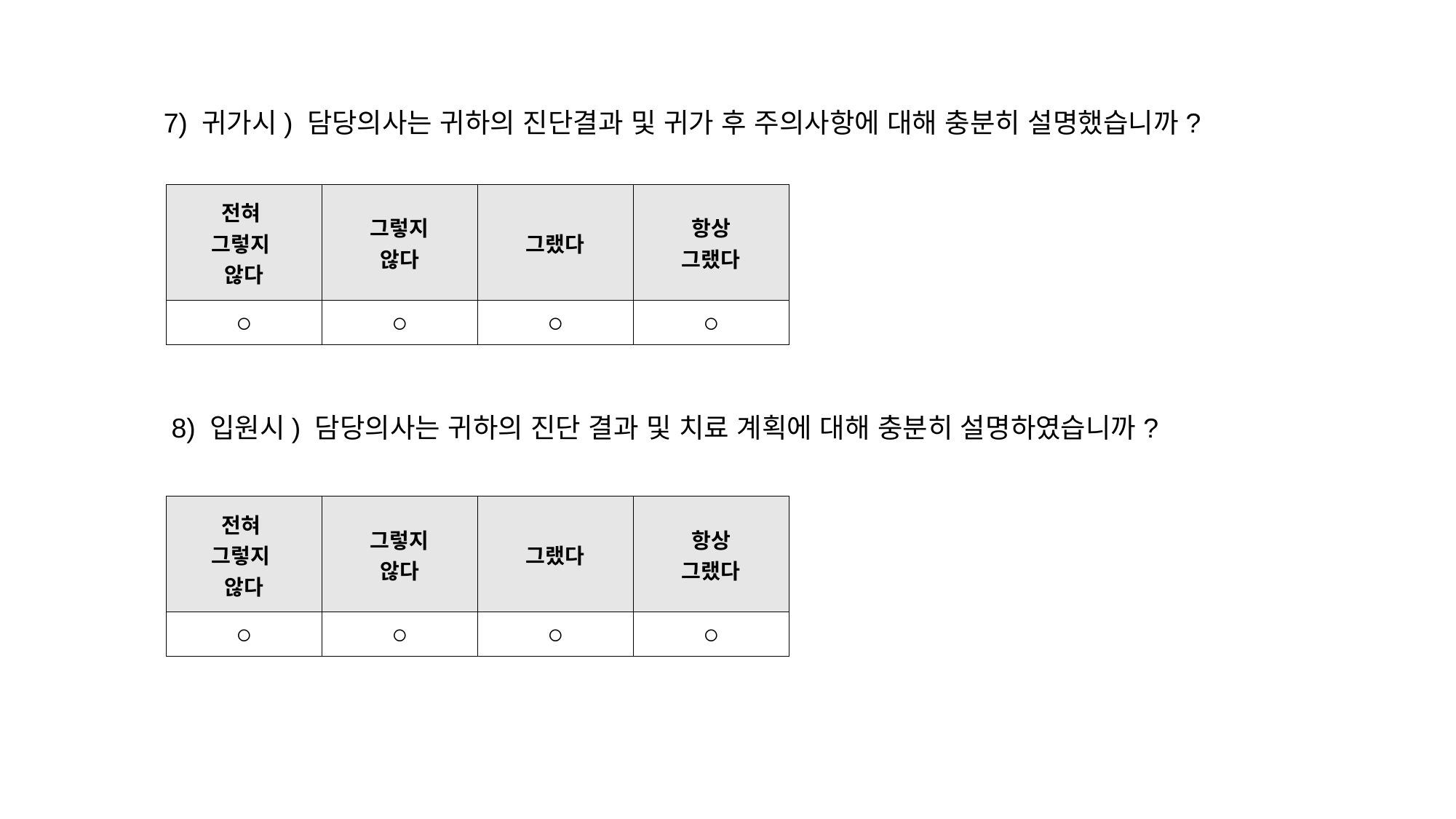

7) 귀가시) 담당의사는 귀하의 진단결과 및 귀가 후 주의사항에 대해 충분히 설명했습니까?
| 전혀 그렇지 않다 | 그렇지 않다 | 그랬다 | 항상 그랬다 |
| --- | --- | --- | --- |
| ○ | ○ | ○ | ○ |
8) 입원시) 담당의사는 귀하의 진단 결과 및 치료 계획에 대해 충분히 설명하였습니까?
| 전혀 그렇지 않다 | 그렇지 않다 | 그랬다 | 항상 그랬다 |
| --- | --- | --- | --- |
| ○ | ○ | ○ | ○ |